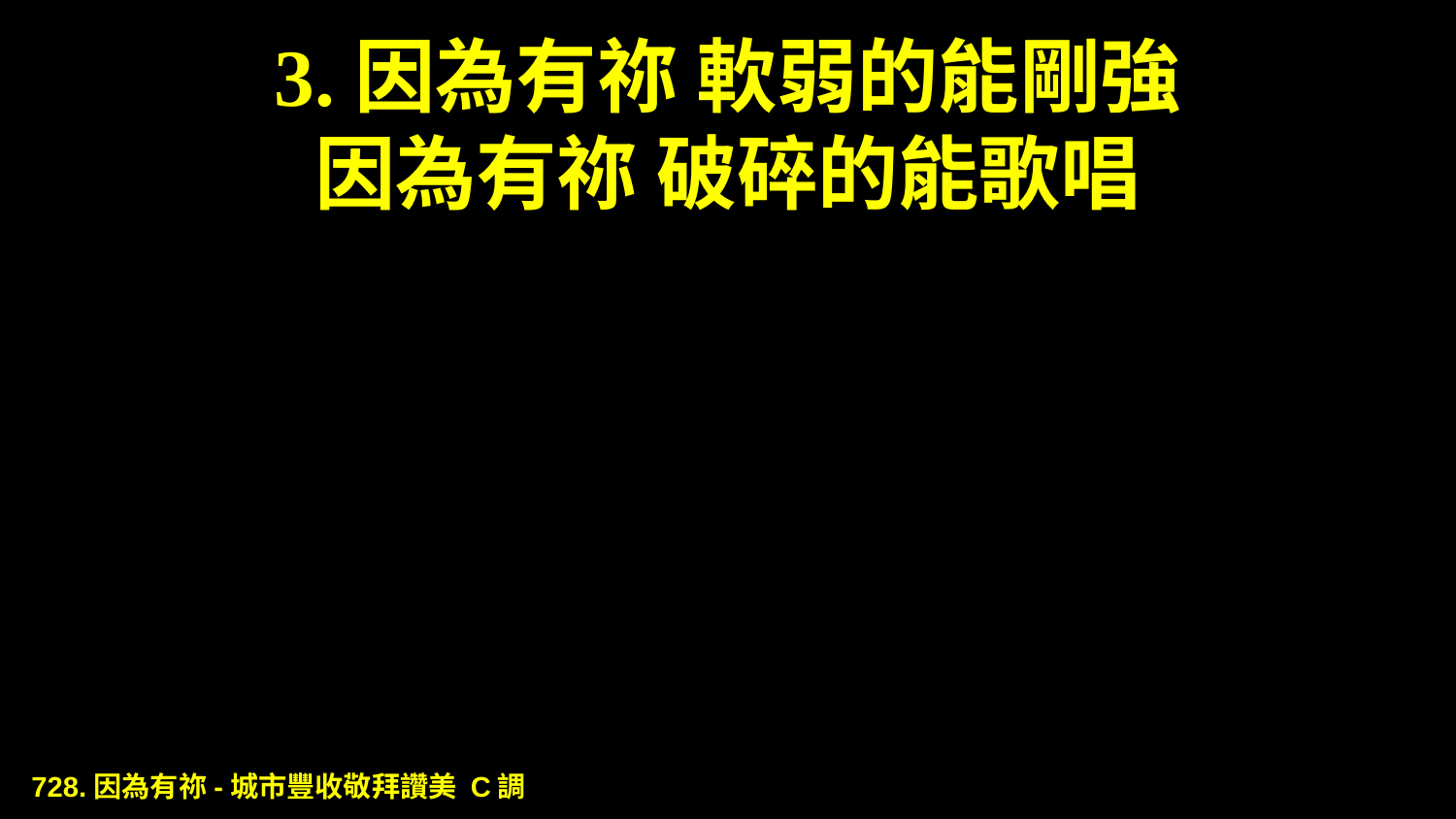

# 3.因為有祢 軟弱的能剛強 因為有祢 破碎的能歌唱
728.因為有祢-城市豐收敬拜讚美 C調